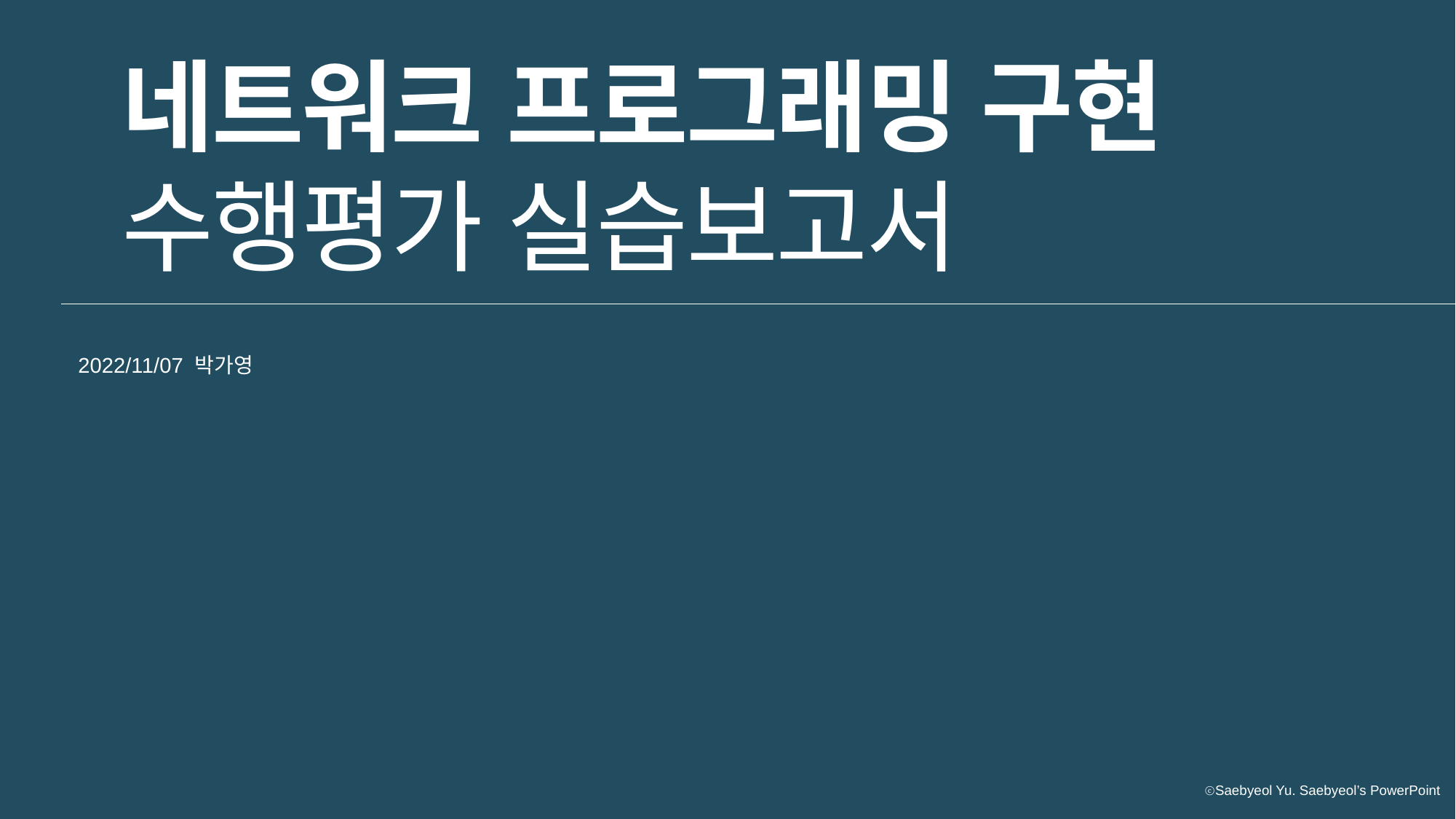

네트워크 프로그래밍 구현
수행평가 실습보고서
2022/11/07 박가영